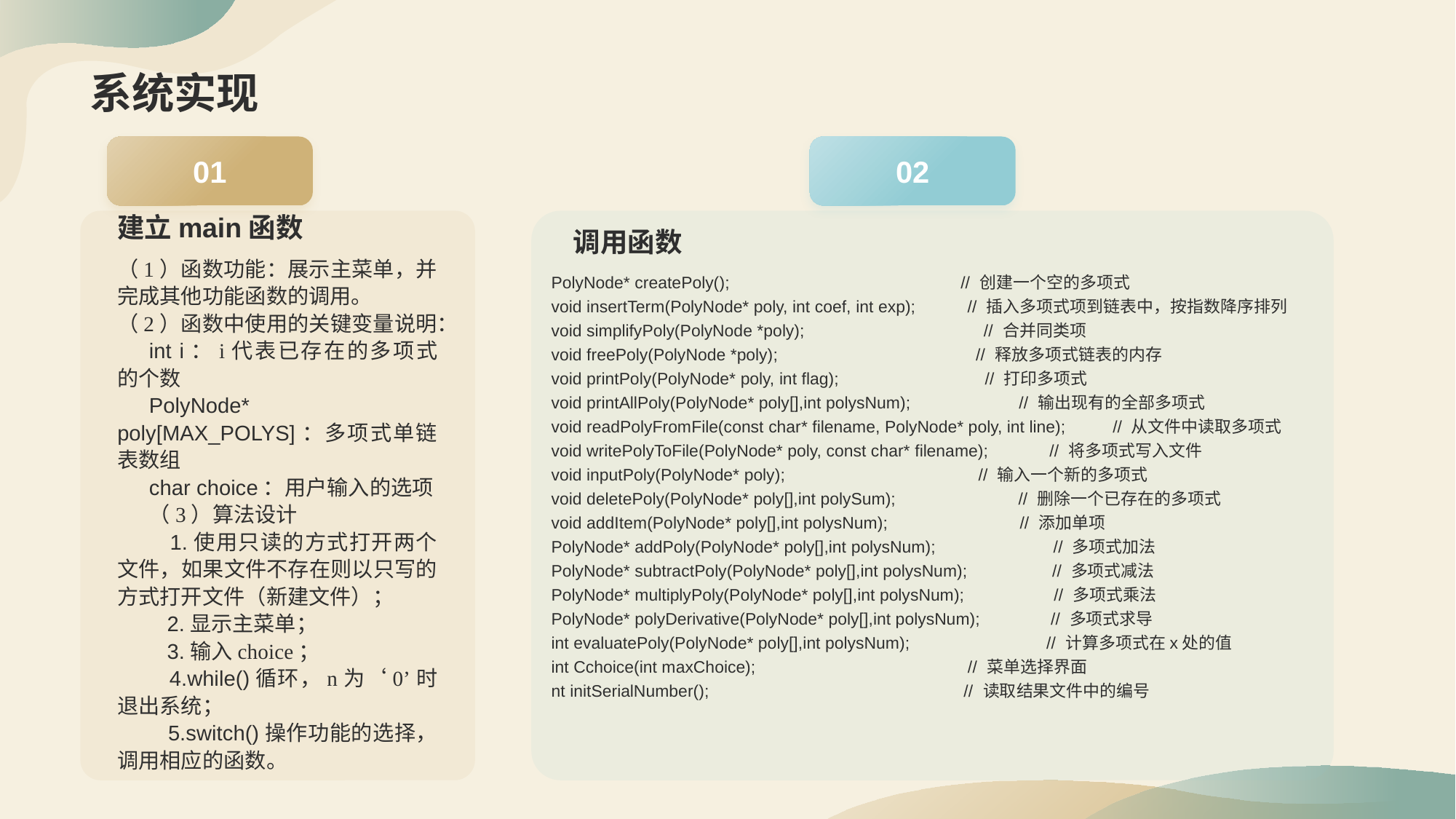

# 系统实现

01
建立main函数

（1）函数功能：展示主菜单，并完成其他功能函数的调用。
（2）函数中使用的关键变量说明：
int i：i代表已存在的多项式的个数
PolyNode* poly[MAX_POLYS]：多项式单链表数组
char choice：用户输入的选项
（3）算法设计
   1.使用只读的方式打开两个文件，如果文件不存在则以只写的方式打开文件（新建文件）；
   2.显示主菜单；
   3.输入choice；
   4.while()循环，n为‘0’时退出系统；
   5.switch()操作功能的选择，调用相应的函数。
02
调用函数

PolyNode* createPoly();                                                 // 创建一个空的多项式
void insertTerm(PolyNode* poly, int coef, int exp);           // 插入多项式项到链表中，按指数降序排列
void simplifyPoly(PolyNode *poly);                                      // 合并同类项
void freePoly(PolyNode *poly);                                          // 释放多项式链表的内存
void printPoly(PolyNode* poly, int flag);                               // 打印多项式
void printAllPoly(PolyNode* poly[],int polysNum);                       // 输出现有的全部多项式
void readPolyFromFile(const char* filename, PolyNode* poly, int line);          // 从文件中读取多项式
void writePolyToFile(PolyNode* poly, const char* filename);             // 将多项式写入文件
void inputPoly(PolyNode* poly);                                         // 输入一个新的多项式
void deletePoly(PolyNode* poly[],int polySum);                          // 删除一个已存在的多项式
void addItem(PolyNode* poly[],int polysNum);                            // 添加单项
PolyNode* addPoly(PolyNode* poly[],int polysNum);                         // 多项式加法
PolyNode* subtractPoly(PolyNode* poly[],int polysNum);                  // 多项式减法
PolyNode* multiplyPoly(PolyNode* poly[],int polysNum);                   // 多项式乘法
PolyNode* polyDerivative(PolyNode* poly[],int polysNum);               // 多项式求导
int evaluatePoly(PolyNode* poly[],int polysNum);                             // 计算多项式在x处的值
int Cchoice(int maxChoice);                                             // 菜单选择界面
nt initSerialNumber();                                                      // 读取结果文件中的编号